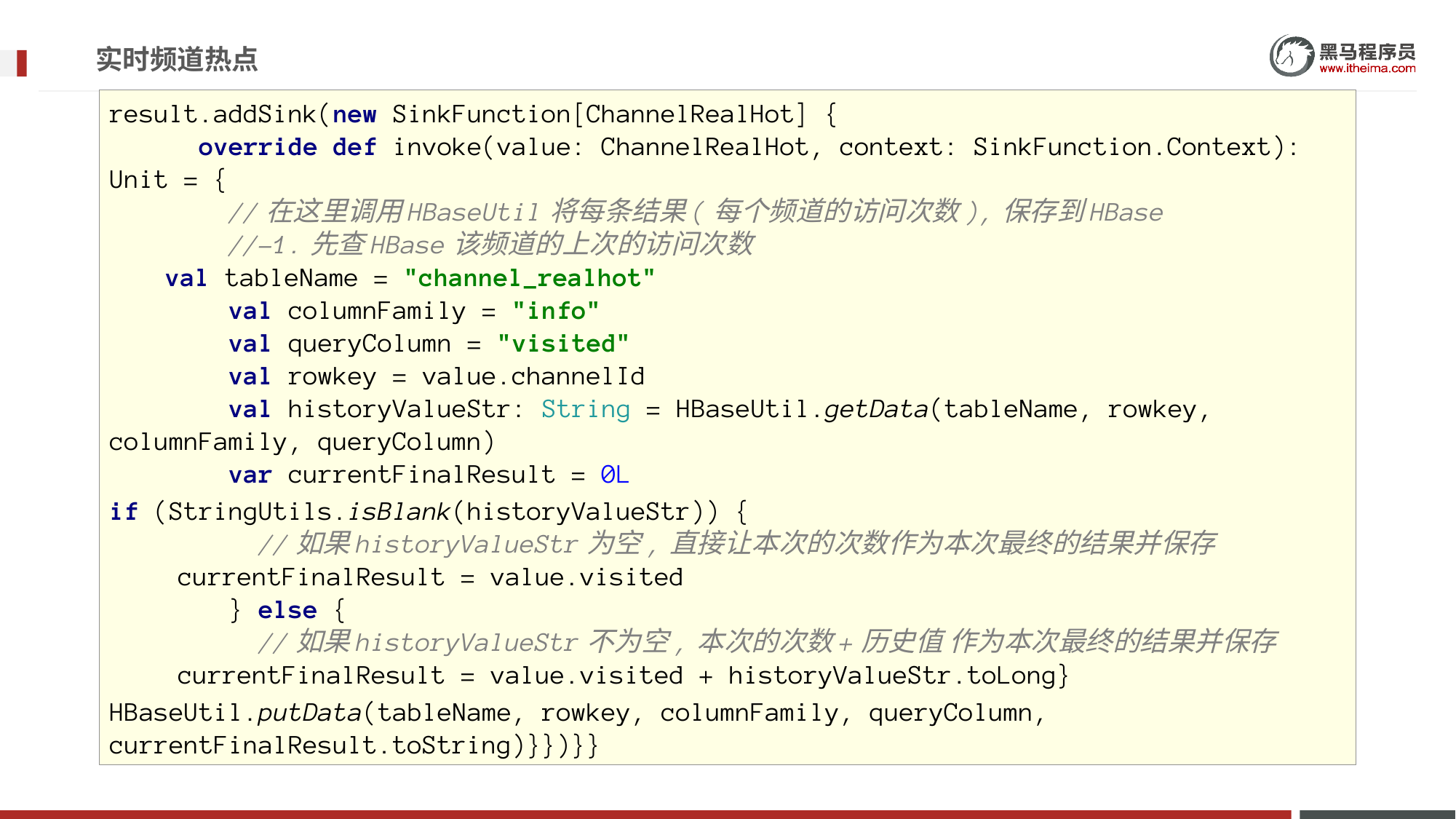

# 实时频道热点
result.addSink(new SinkFunction[ChannelRealHot] {
      override def invoke(value: ChannelRealHot, context: SinkFunction.Context): Unit = {
        //在这里调用HBaseUtil将每条结果(每个频道的访问次数),保存到HBase
        //-1.先查HBase该频道的上次的访问次数
        val tableName = "channel_realhot"
        val columnFamily = "info"
        val queryColumn = "visited"
        val rowkey = value.channelId
        val historyValueStr: String = HBaseUtil.getData(tableName, rowkey, columnFamily, queryColumn)
        var currentFinalResult = 0L
if (StringUtils.isBlank(historyValueStr)) {
          //如果historyValueStr为空,直接让本次的次数作为本次最终的结果并保存
          currentFinalResult = value.visited
        } else {
          //如果historyValueStr不为空,本次的次数+历史值 作为本次最终的结果并保存
          currentFinalResult = value.visited + historyValueStr.toLong}
HBaseUtil.putData(tableName, rowkey, columnFamily, queryColumn, currentFinalResult.toString)}})}}